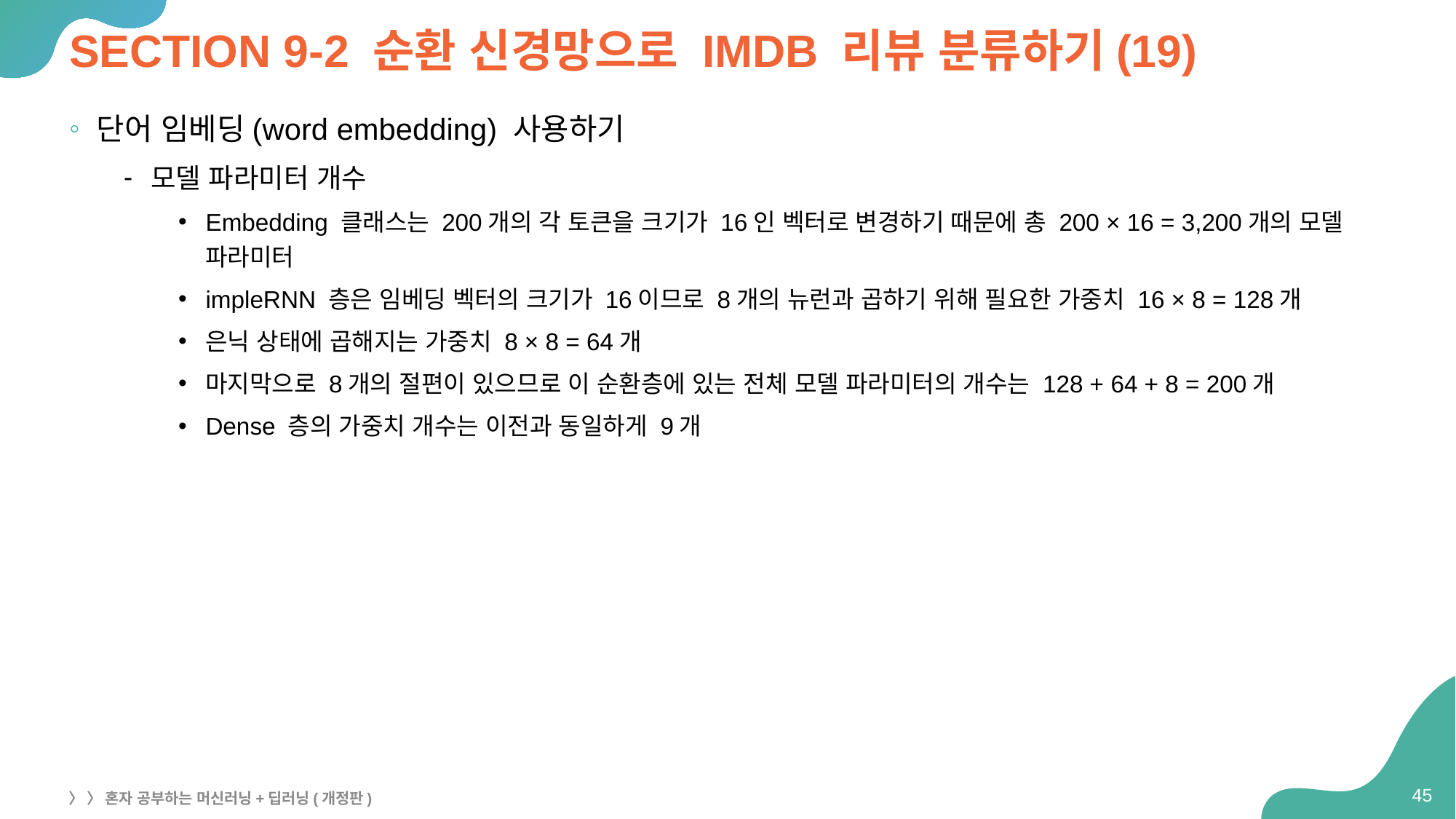

# SECTION 9-2 순환 신경망으로 IMDB 리뷰 분류하기(19)
단어 임베딩(word embedding) 사용하기
모델 파라미터 개수
Embedding 클래스는 200개의 각 토큰을 크기가 16인 벡터로 변경하기 때문에 총 200 × 16 = 3,200개의 모델 파라미터
impleRNN 층은 임베딩 벡터의 크기가 16이므로 8개의 뉴런과 곱하기 위해 필요한 가중치 16 × 8 = 128개
은닉 상태에 곱해지는 가중치 8 × 8 = 64개
마지막으로 8개의 절편이 있으므로 이 순환층에 있는 전체 모델 파라미터의 개수는 128 + 64 + 8 = 200개
Dense 층의 가중치 개수는 이전과 동일하게 9개
45
〉 〉 혼자 공부하는 머신러닝+딥러닝(개정판)